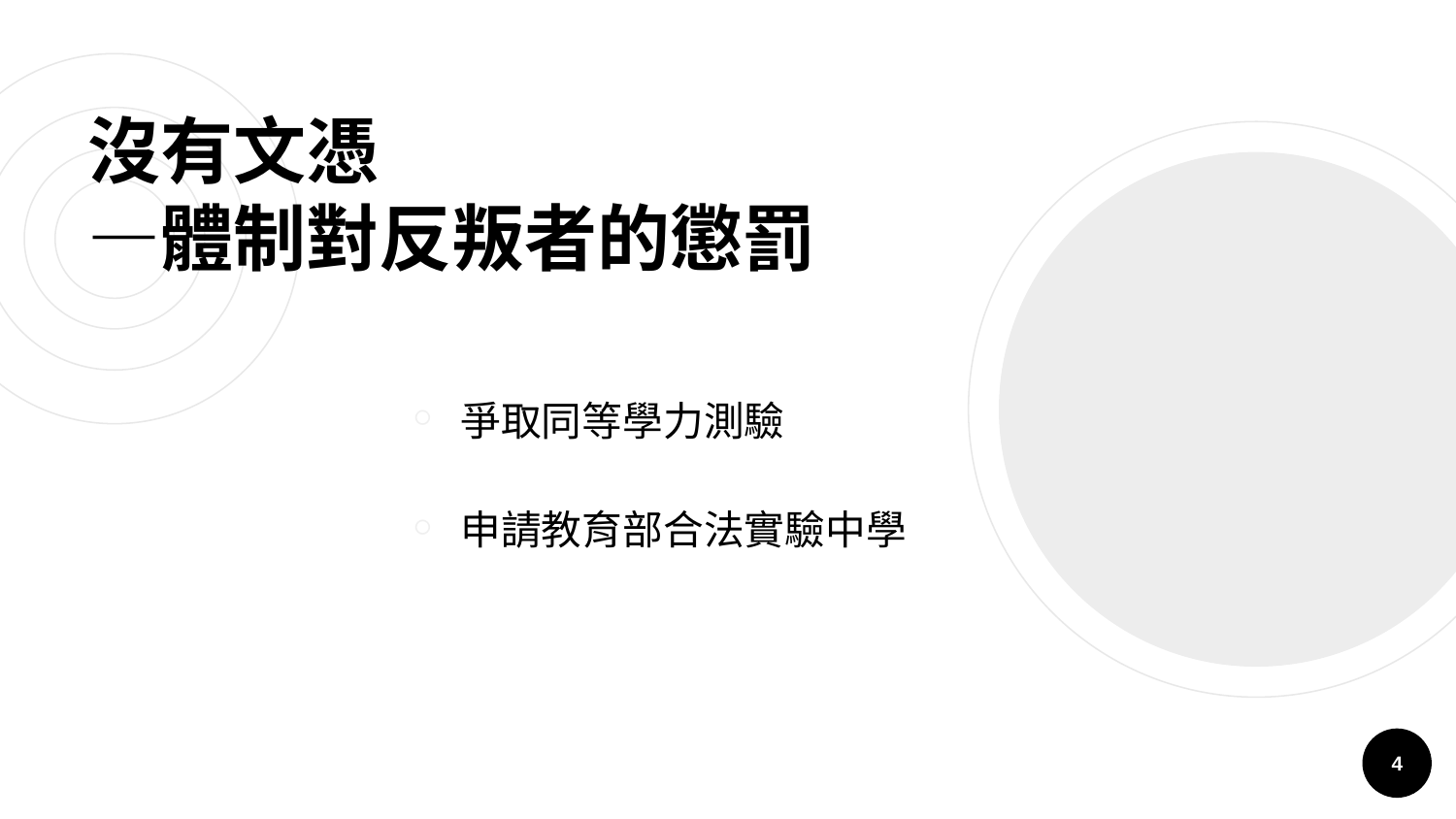

# 沒有文憑 —體制對反叛者的懲罰
爭取同等學力測驗
申請教育部合法實驗中學

4